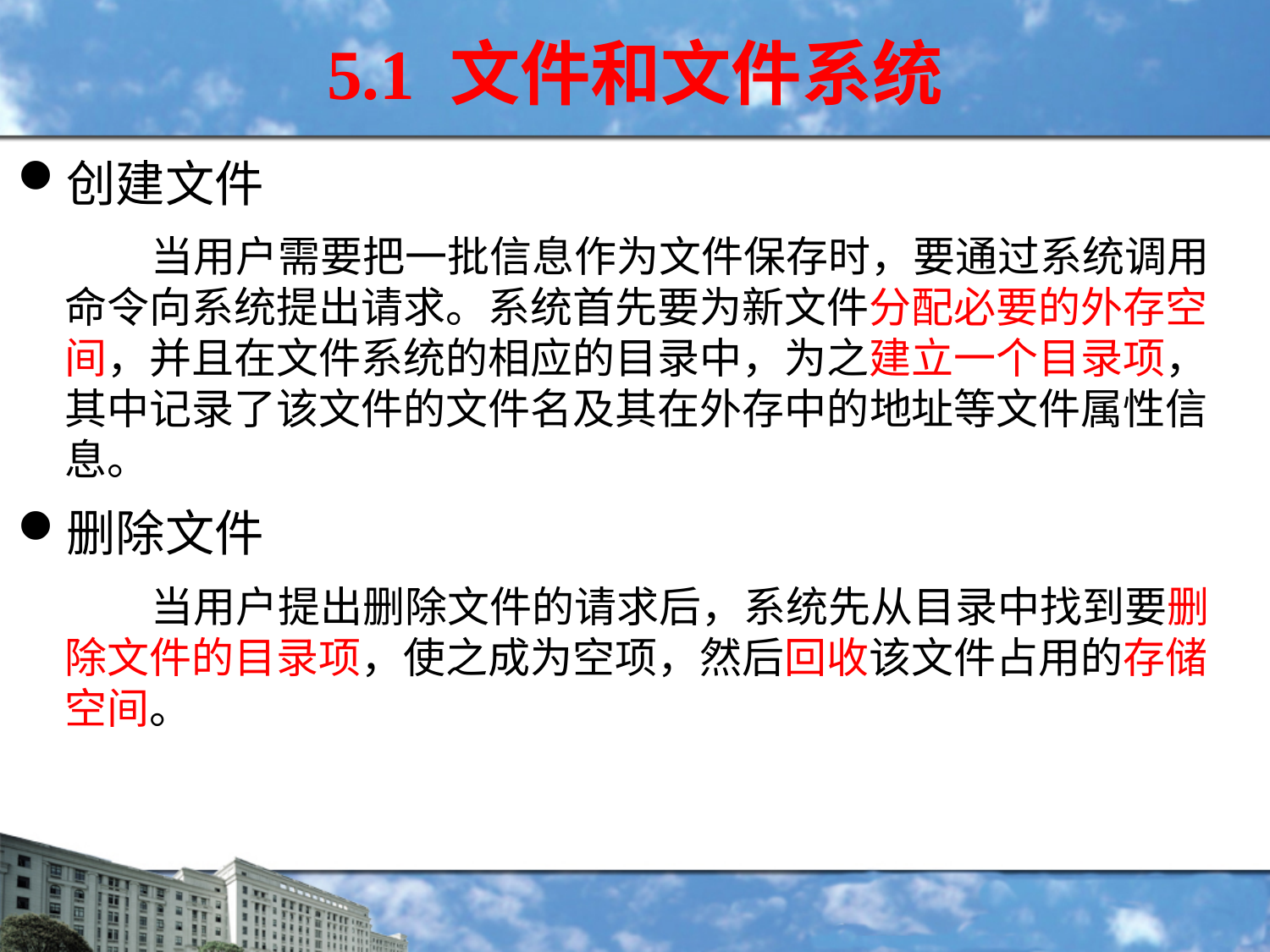

5.1 文件和文件系统
创建文件
             当用户需要把一批信息作为文件保存时，要通过系统调用命令向系统提出请求。系统首先要为新文件分配必要的外存空间，并且在文件系统的相应的目录中，为之建立一个目录项，其中记录了该文件的文件名及其在外存中的地址等文件属性信息。
删除文件
             当用户提出删除文件的请求后，系统先从目录中找到要删除文件的目录项，使之成为空项，然后回收该文件占用的存储空间。